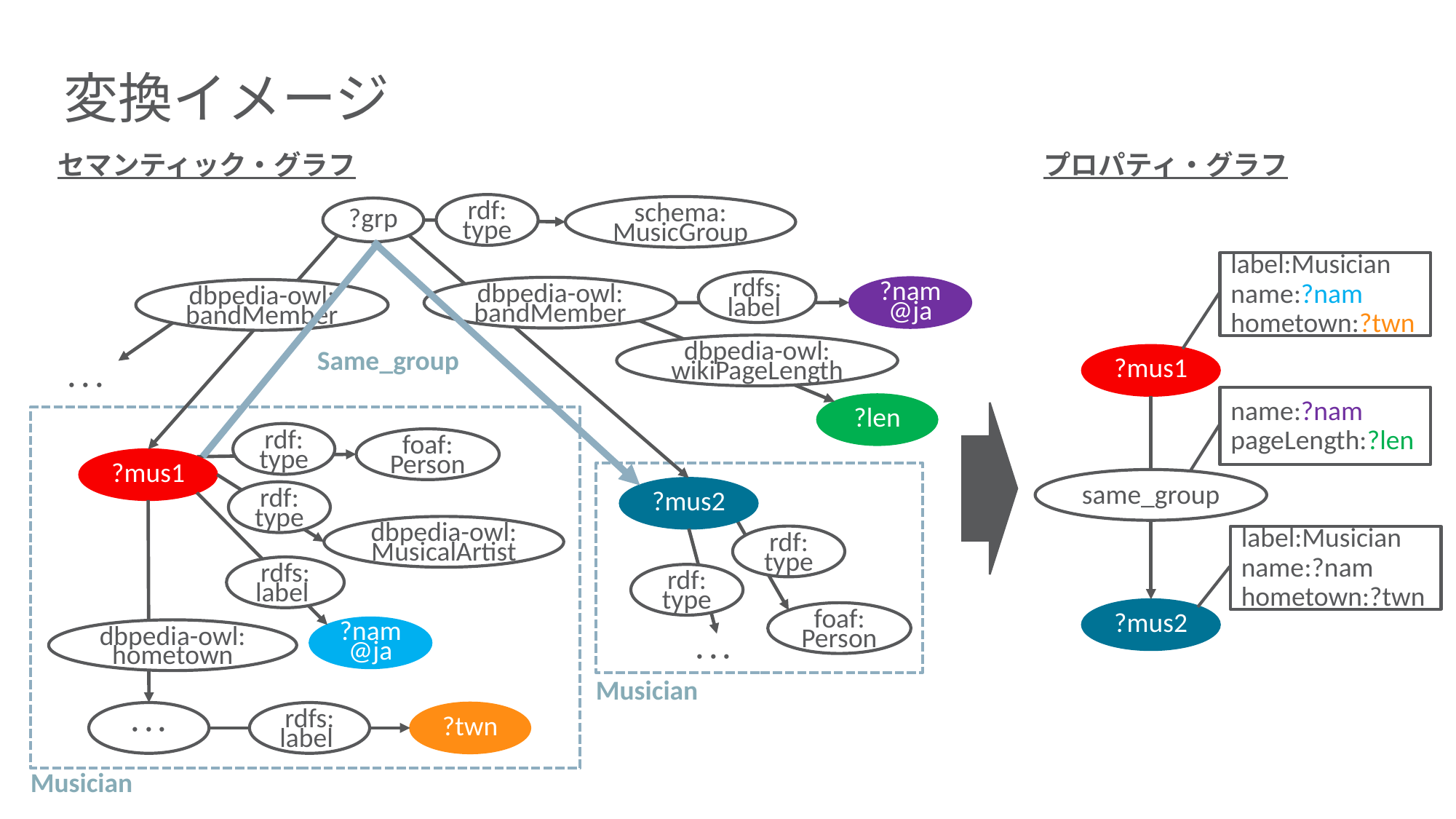

# 変換イメージ
セマンティック・グラフ
プロパティ・グラフ
rdf:
type
schema:
MusicGroup
?grp
label:Musician
name:?nam
hometown:?twn
rdfs:
label
?nam
@ja
dbpedia-owl:
bandMember
dbpedia-owl:
bandMember
dbpedia-owl:
wikiPageLength
?mus1
Same_group
･･･
name:?nam
pageLength:?len
?len

rdf:
type
foaf:
Person
?mus1

same_group
?mus2
rdf:
type
dbpedia-owl:
MusicalArtist
rdf:
type
label:Musician
name:?nam
hometown:?twn
rdfs:
label
rdf:
type
?mus2
foaf:
Person
?nam
@ja
dbpedia-owl:
hometown
･･･
Musician
･･･
rdfs:
label
?twn
Musician